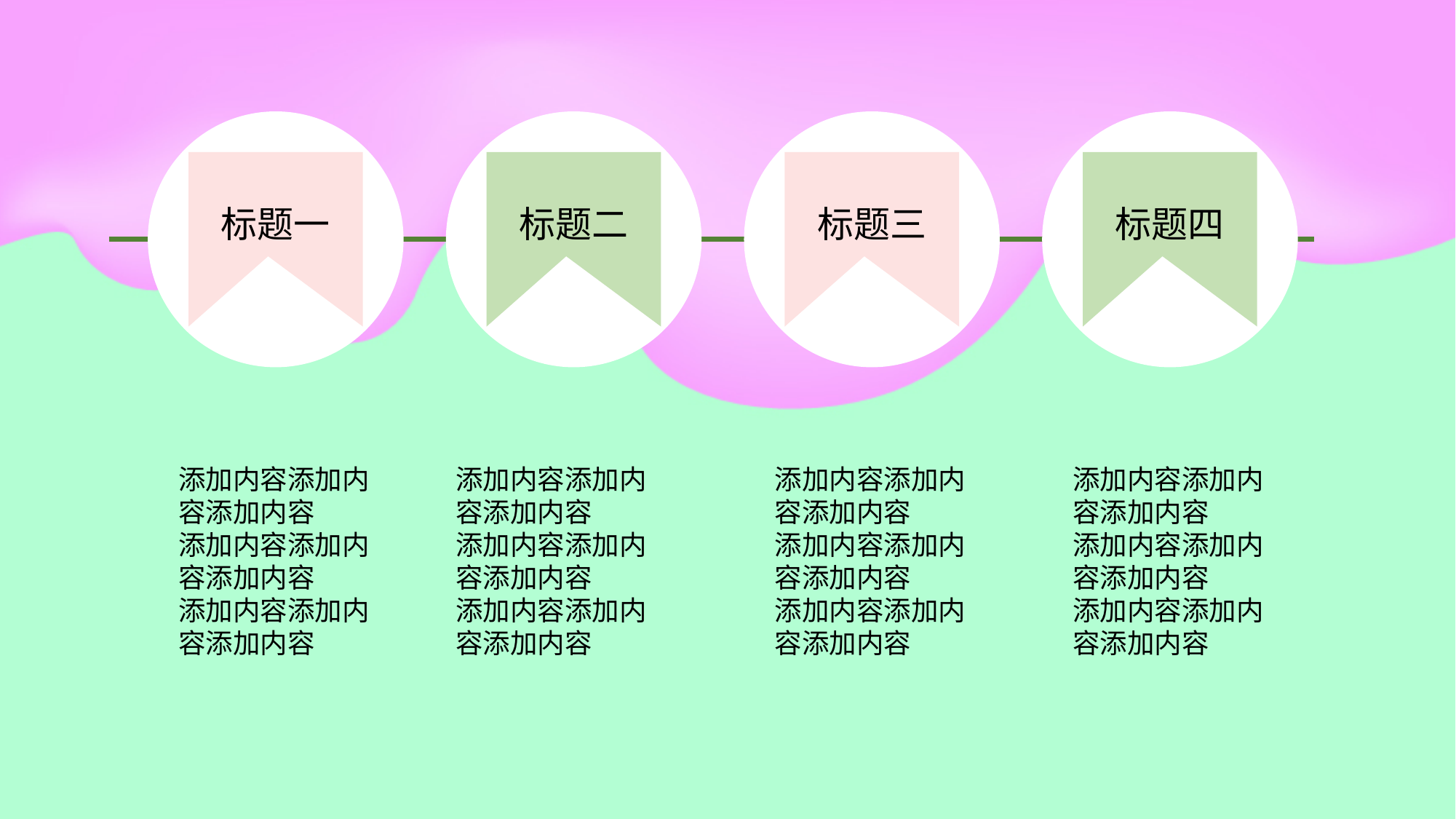

标题一

标题二

标题三

标题四
添加内容添加内容添加内容
添加内容添加内容添加内容
添加内容添加内容添加内容
添加内容添加内容添加内容
添加内容添加内容添加内容
添加内容添加内容添加内容
添加内容添加内容添加内容
添加内容添加内容添加内容
添加内容添加内容添加内容
添加内容添加内容添加内容
添加内容添加内容添加内容
添加内容添加内容添加内容